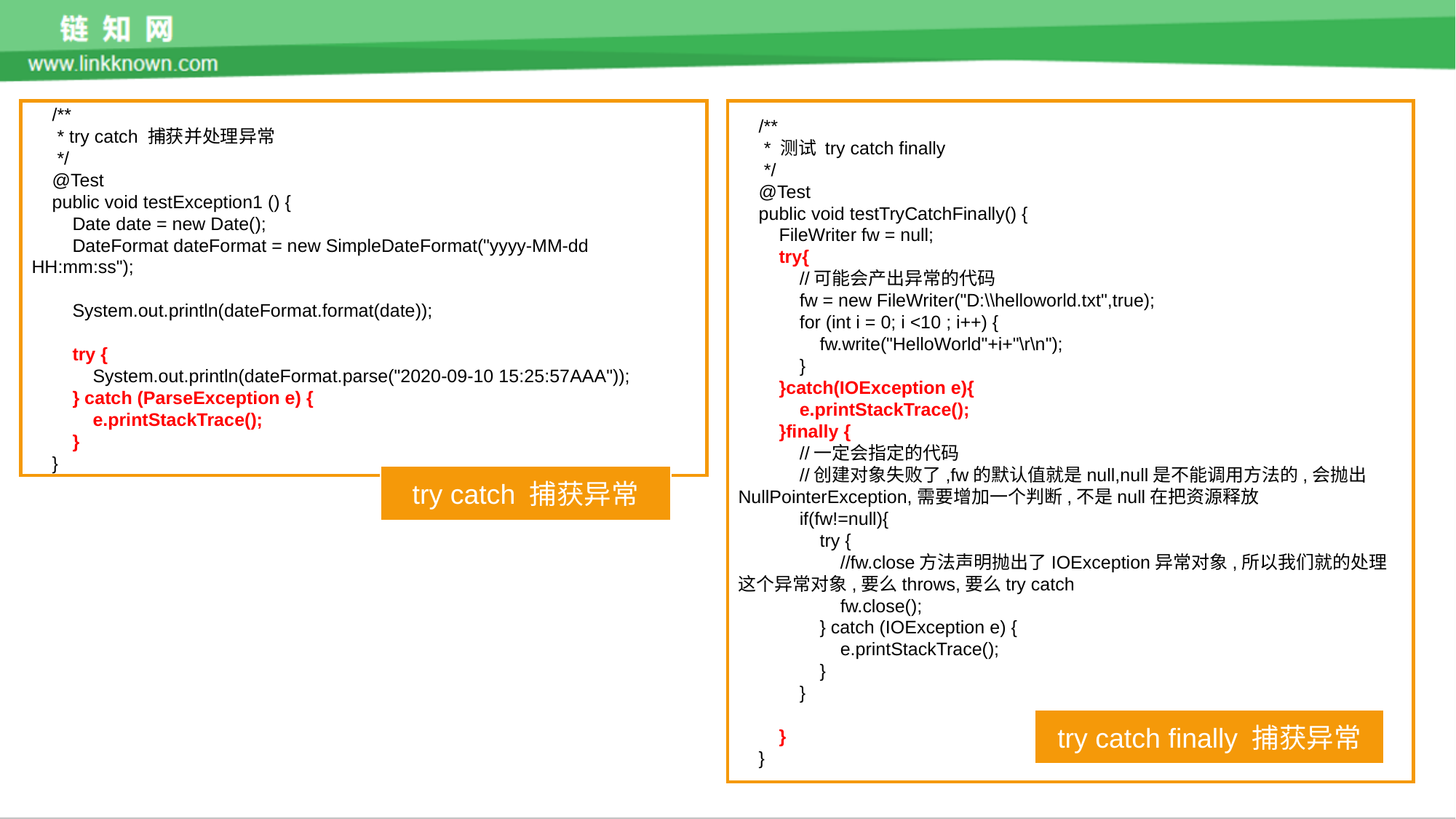

/**
     * try catch 捕获并处理异常
     */
    @Test
    public void testException1 () {
        Date date = new Date();
        DateFormat dateFormat = new SimpleDateFormat("yyyy-MM-dd HH:mm:ss");

        System.out.println(dateFormat.format(date));

        try {
            System.out.println(dateFormat.parse("2020-09-10 15:25:57AAA"));
        } catch (ParseException e) {
            e.printStackTrace();
        }
    }
    /**
     * 测试 try catch finally
     */
    @Test
    public void testTryCatchFinally() {
        FileWriter fw = null;
        try{
            //可能会产出异常的代码
            fw = new FileWriter("D:\\helloworld.txt",true);
            for (int i = 0; i <10 ; i++) {
                fw.write("HelloWorld"+i+"\r\n");
            }
        }catch(IOException e){
            e.printStackTrace();
        }finally {
            //一定会指定的代码
            //创建对象失败了,fw的默认值就是null,null是不能调用方法的,会抛出NullPointerException,需要增加一个判断,不是null在把资源释放
            if(fw!=null){
                try {
                    //fw.close方法声明抛出了IOException异常对象,所以我们就的处理这个异常对象,要么throws,要么try catch
                    fw.close();
                } catch (IOException e) {
                    e.printStackTrace();
                }
            }

        }
    }
try catch 捕获异常
try catch finally 捕获异常